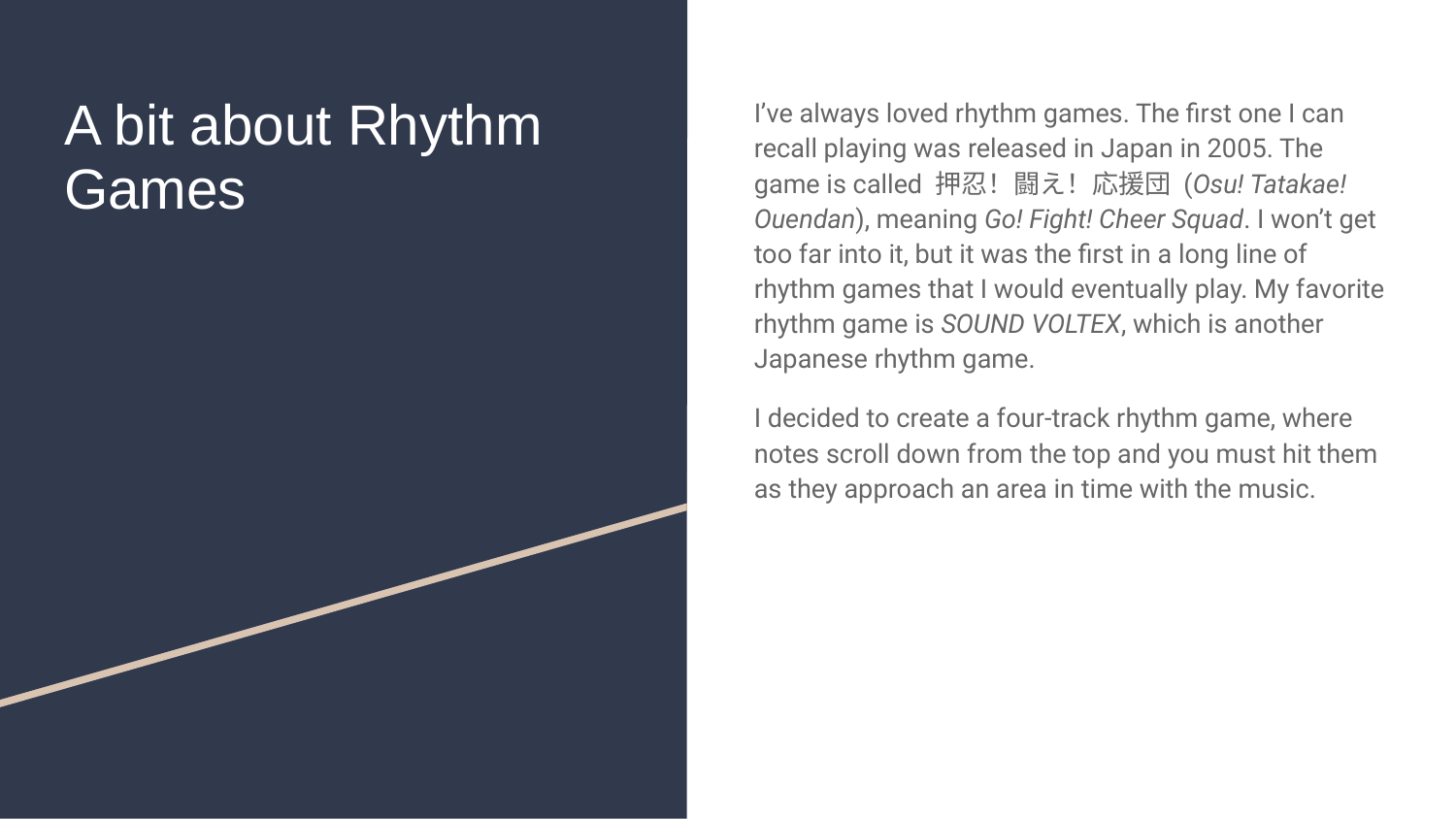

# A bit about Rhythm Games
I’ve always loved rhythm games. The first one I can recall playing was released in Japan in 2005. The game is called 押忍！闘え！応援団 (Osu! Tatakae! Ouendan), meaning Go! Fight! Cheer Squad. I won’t get too far into it, but it was the first in a long line of rhythm games that I would eventually play. My favorite rhythm game is SOUND VOLTEX, which is another Japanese rhythm game.
I decided to create a four-track rhythm game, where notes scroll down from the top and you must hit them as they approach an area in time with the music.